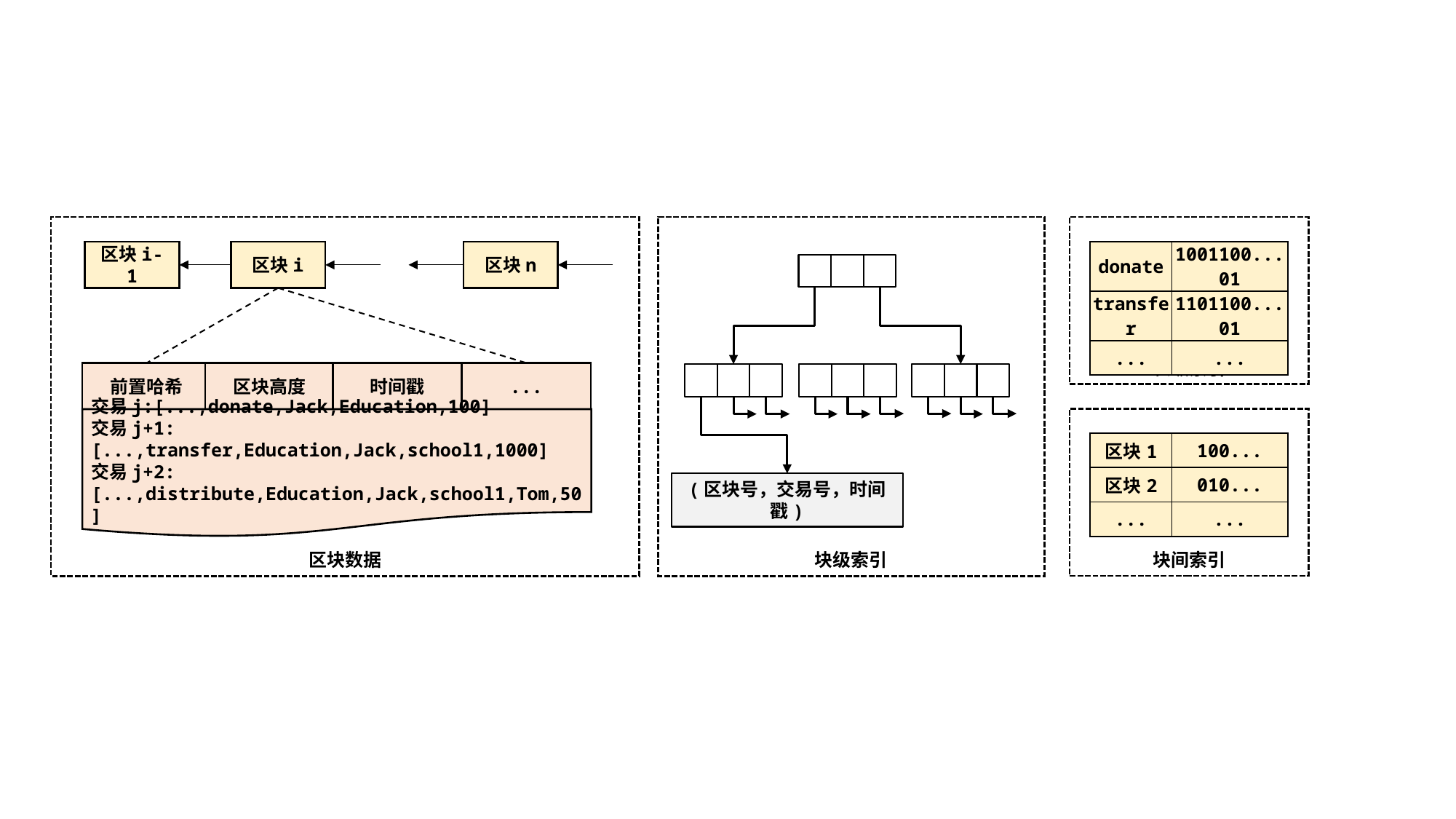

区块数据
块级索引
表级索引
| donate | 1001100...01 |
| --- | --- |
| transfer | 1101100...01 |
| ... | ... |
区块i-1
区块i
区块n

(区块号，交易号，时间戳)
前置哈希
区块高度
时间戳
...
块间索引
交易j:[...,donate,Jack,Education,100]
交易j+1:[...,transfer,Education,Jack,school1,1000]
交易j+2:[...,distribute,Education,Jack,school1,Tom,50]
| 区块1 | 100... |
| --- | --- |
| 区块2 | 010... |
| ... | ... |